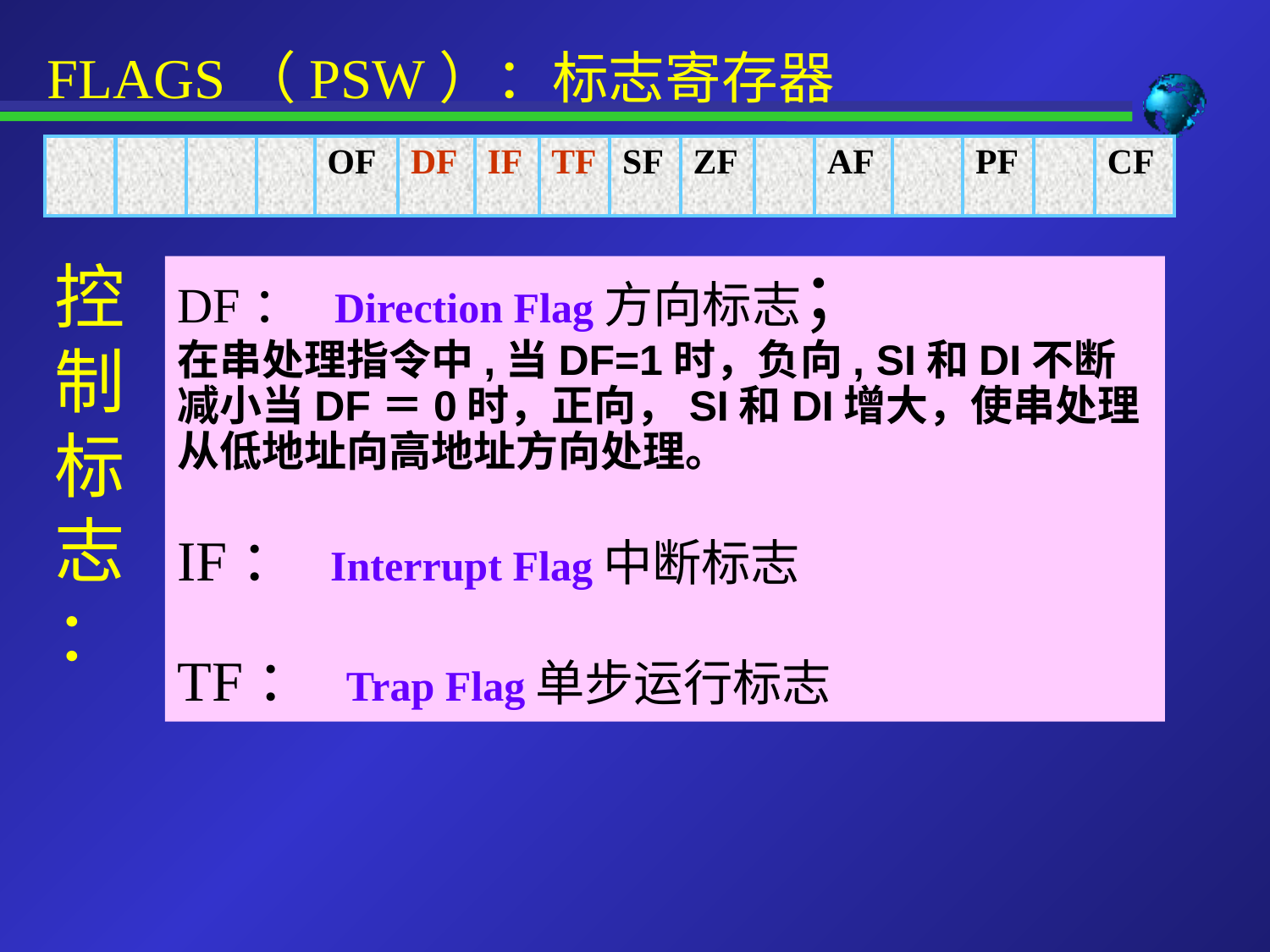

FLAGS（PSW）：标志寄存器
|  |  |  |  | OF | DF | IF | TF | SF | ZF |  | AF |  | PF |  | CF |
| --- | --- | --- | --- | --- | --- | --- | --- | --- | --- | --- | --- | --- | --- | --- | --- |
控制标志 ：
DF： Direction Flag方向标志；
在串处理指令中,当DF=1时，负向, SI和DI不断减小当DF＝0时，正向，SI和DI增大，使串处理从低地址向高地址方向处理。
IF： Interrupt Flag中断标志
TF： Trap Flag单步运行标志
47